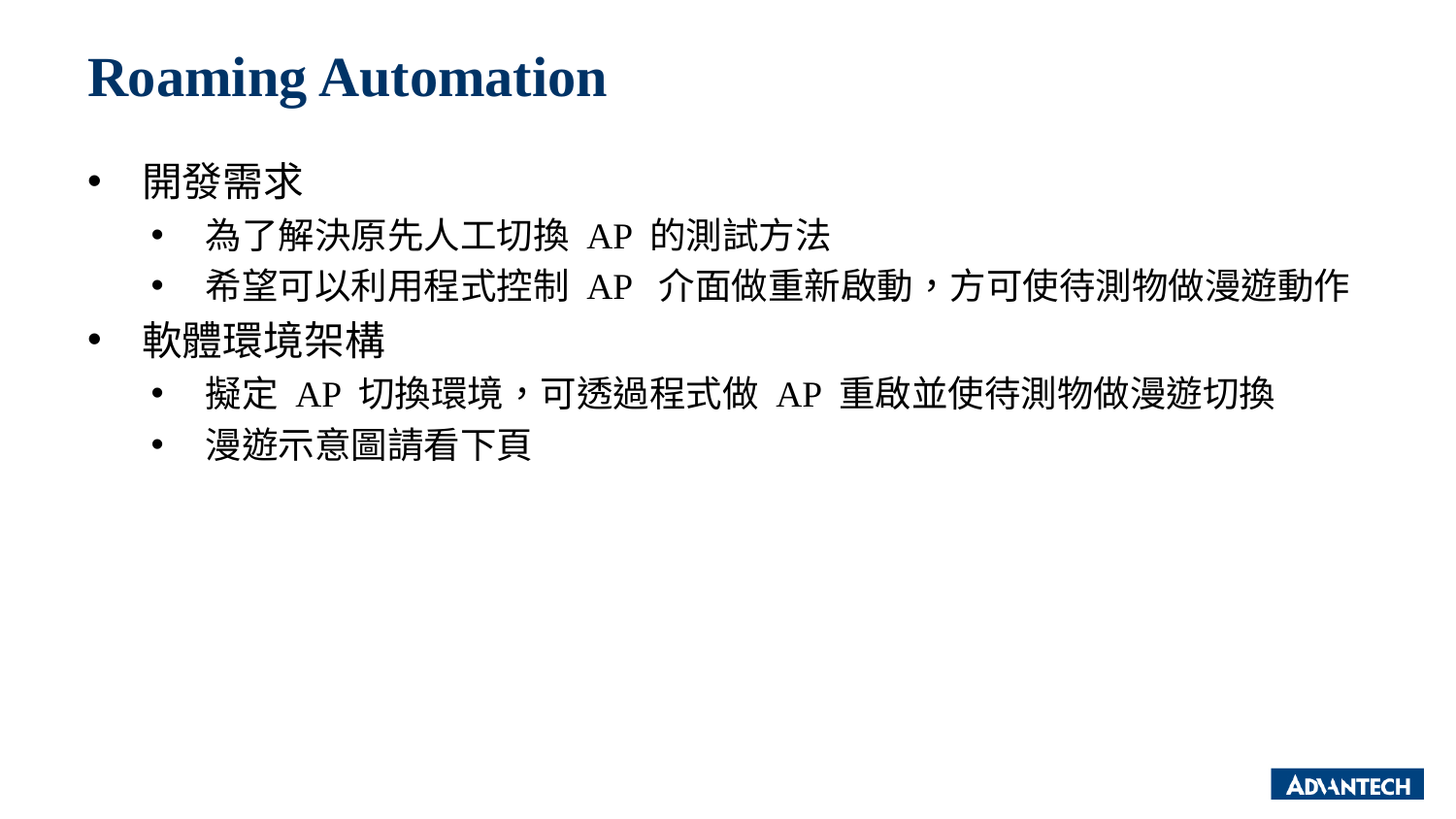

# Roaming Automation
開發需求
為了解決原先人工切換 AP 的測試方法
希望可以利用程式控制 AP  介面做重新啟動，方可使待測物做漫遊動作
軟體環境架構
擬定 AP 切換環境，可透過程式做 AP 重啟並使待測物做漫遊切換
漫遊示意圖請看下頁